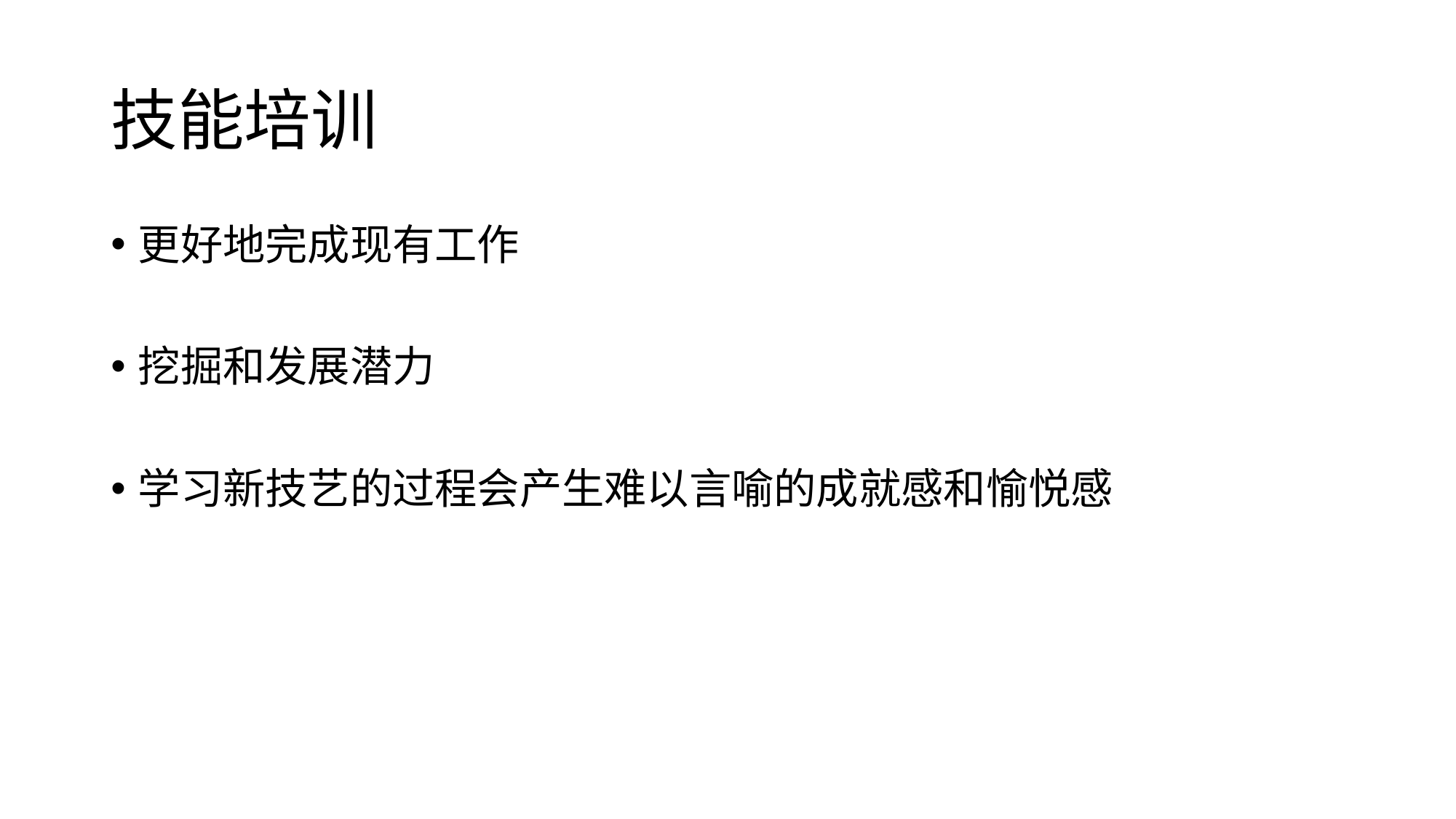

# 技能培训
更好地完成现有工作

挖掘和发展潜力

学习新技艺的过程会产生难以言喻的成就感和愉悦感